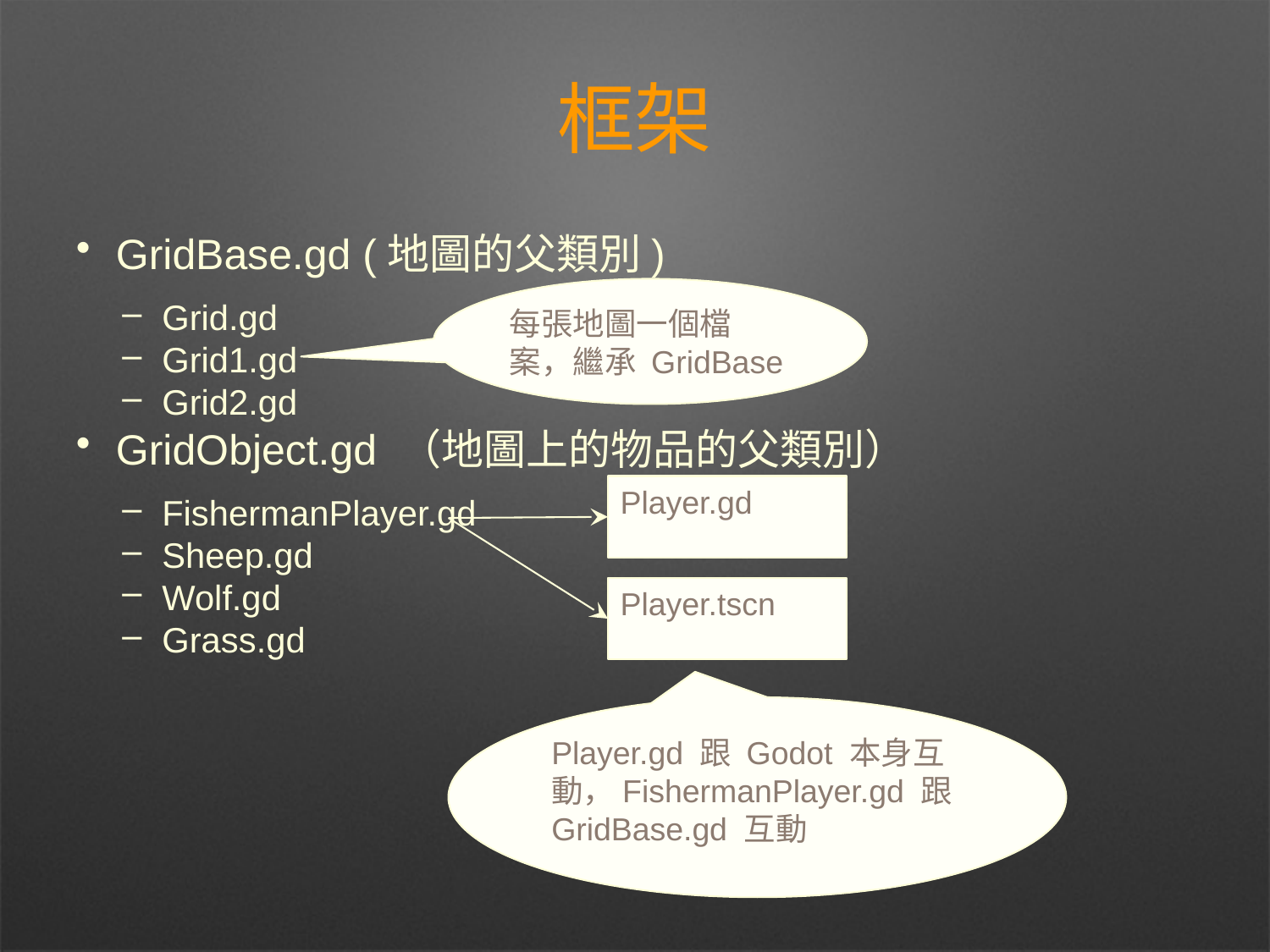

# 框架
GridBase.gd (地圖的父類別)
Grid.gd
Grid1.gd
Grid2.gd
GridObject.gd （地圖上的物品的父類別）
FishermanPlayer.gd
Sheep.gd
Wolf.gd
Grass.gd
每張地圖一個檔案，繼承 GridBase
Player.gd
Player.tscn
Player.gd 跟 Godot 本身互動，FishermanPlayer.gd 跟 GridBase.gd 互動